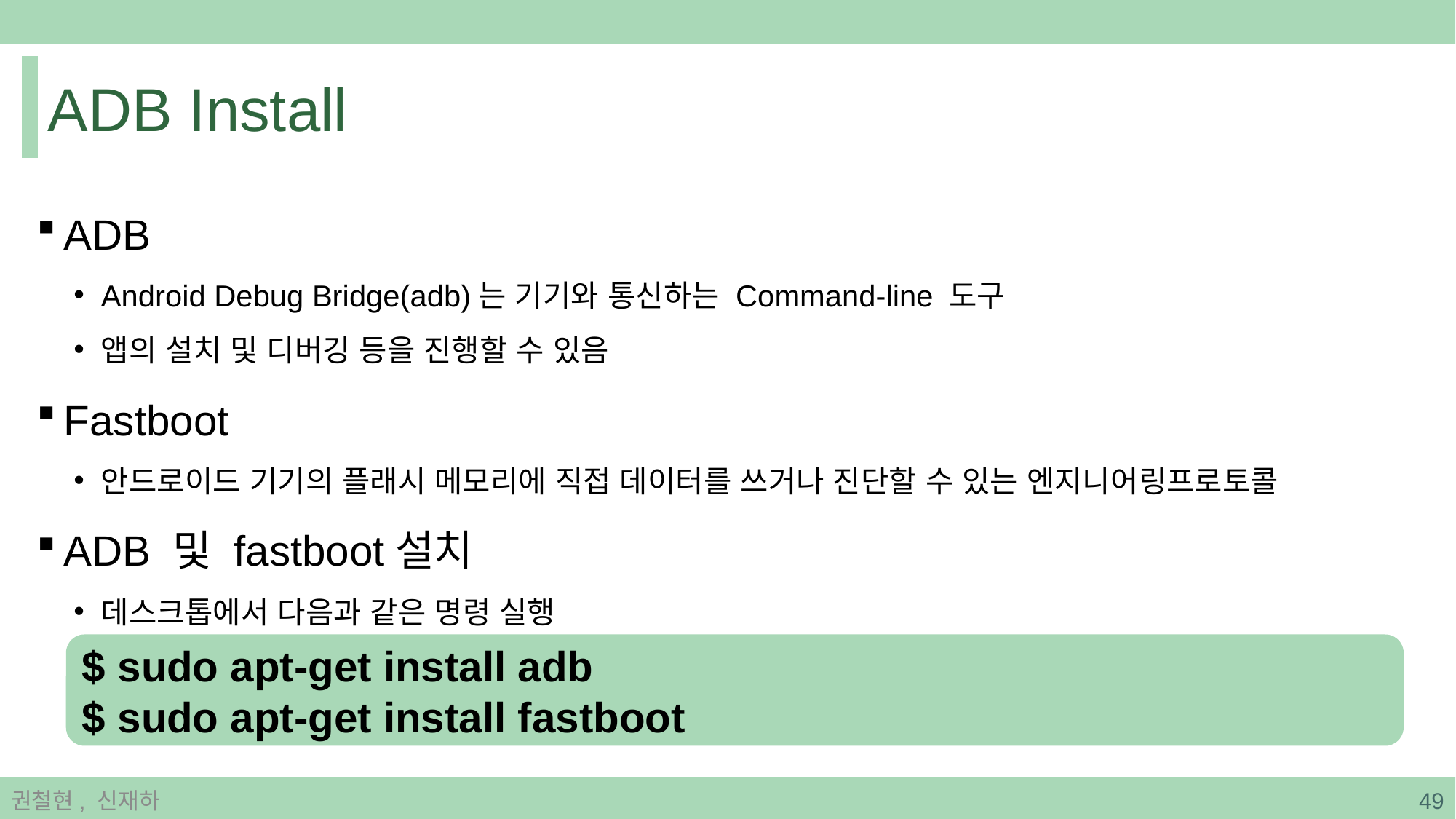

# ADB Install
ADB
Android Debug Bridge(adb)는 기기와 통신하는 Command-line 도구
앱의 설치 및 디버깅 등을 진행할 수 있음
Fastboot
안드로이드 기기의 플래시 메모리에 직접 데이터를 쓰거나 진단할 수 있는 엔지니어링프로토콜
ADB 및 fastboot설치
데스크톱에서 다음과 같은 명령 실행
$ sudo apt-get install adb
$ sudo apt-get install fastboot
권철현, 신재하
49